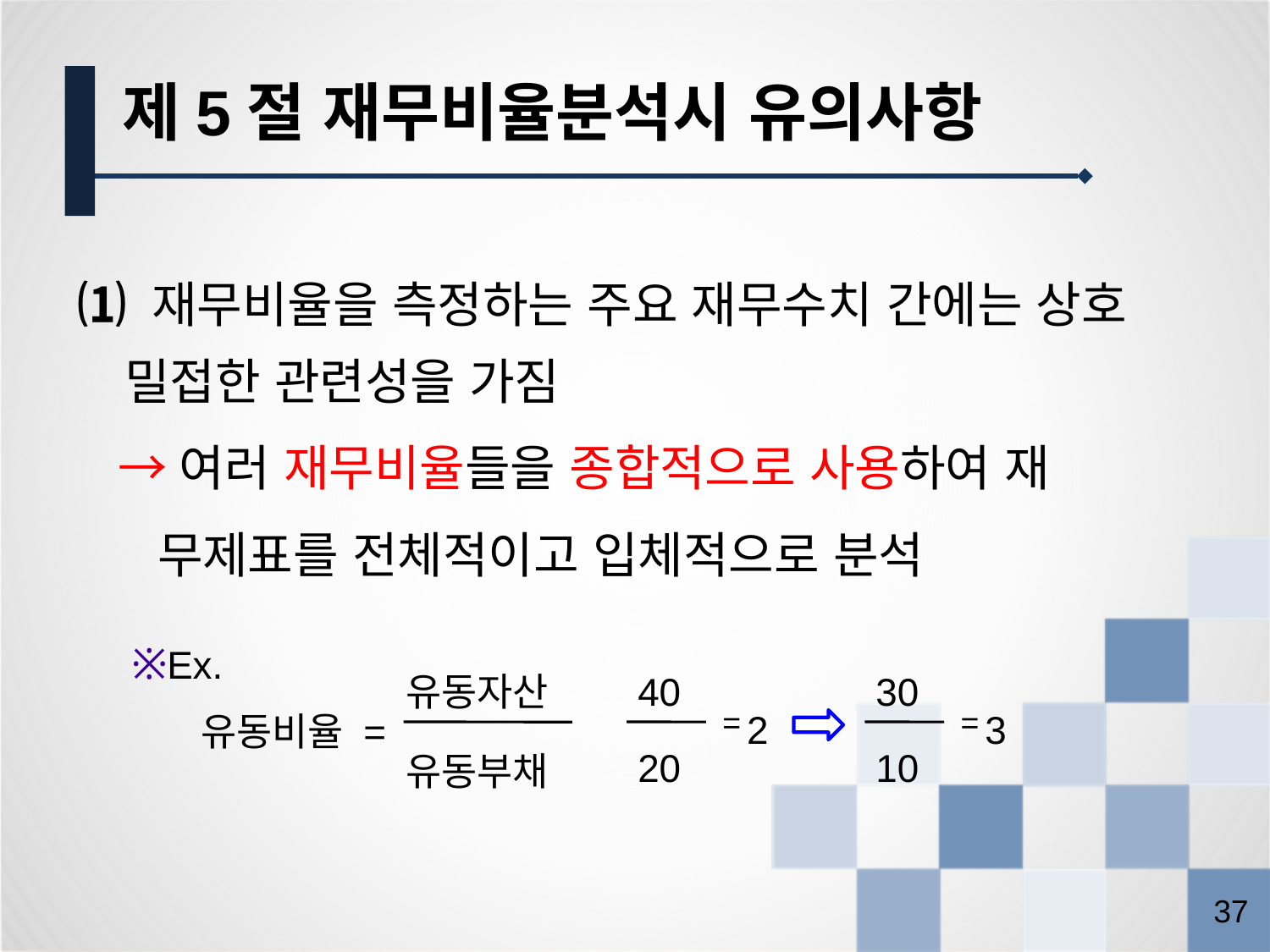

제5절 재무비율분석시 유의사항

⑴ 재무비율을 측정하는 주요 재무수치 간에는 상호 밀접한 관련성을 가짐
   →여러 재무비율들을 종합적으로 사용하여 재
     무제표를 전체적이고 입체적으로 분석
※Ex.
유동자산
유동비율 =
유동부채
40
30
2
3
=
=

20
10
37